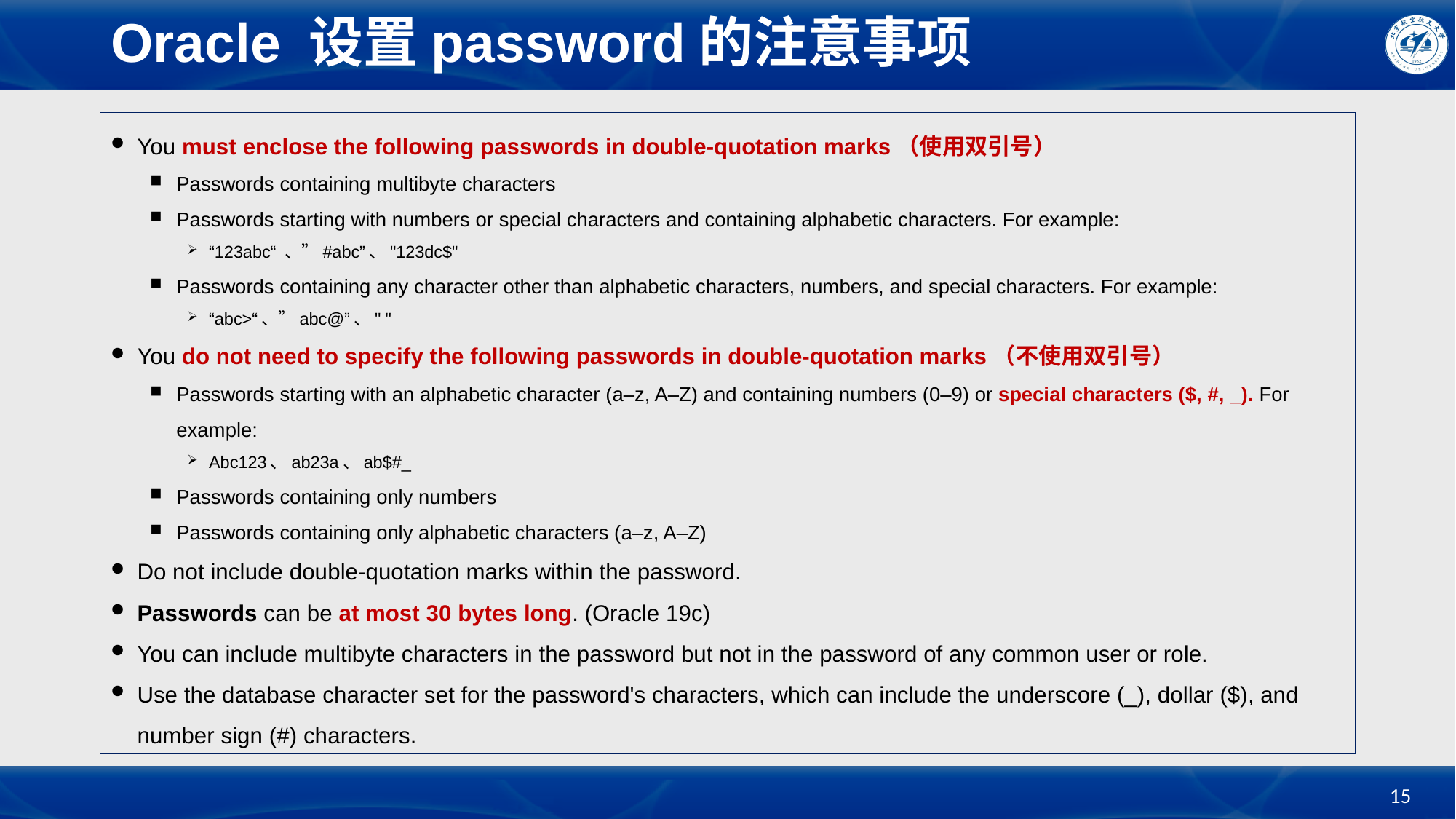

# Oracle 设置password的注意事项
You must enclose the following passwords in double-quotation marks（使用双引号）
Passwords containing multibyte characters
Passwords starting with numbers or special characters and containing alphabetic characters. For example:
“123abc“ 、”#abc”、"123dc$"
Passwords containing any character other than alphabetic characters, numbers, and special characters. For example:
“abc>“、”abc@”、" "
You do not need to specify the following passwords in double-quotation marks（不使用双引号）
Passwords starting with an alphabetic character (a–z, A–Z) and containing numbers (0–9) or special characters ($, #, _). For example:
Abc123、ab23a、ab$#_
Passwords containing only numbers
Passwords containing only alphabetic characters (a–z, A–Z)
Do not include double-quotation marks within the password.
Passwords can be at most 30 bytes long. (Oracle 19c)
You can include multibyte characters in the password but not in the password of any common user or role.
Use the database character set for the password's characters, which can include the underscore (_), dollar ($), and number sign (#) characters.
15